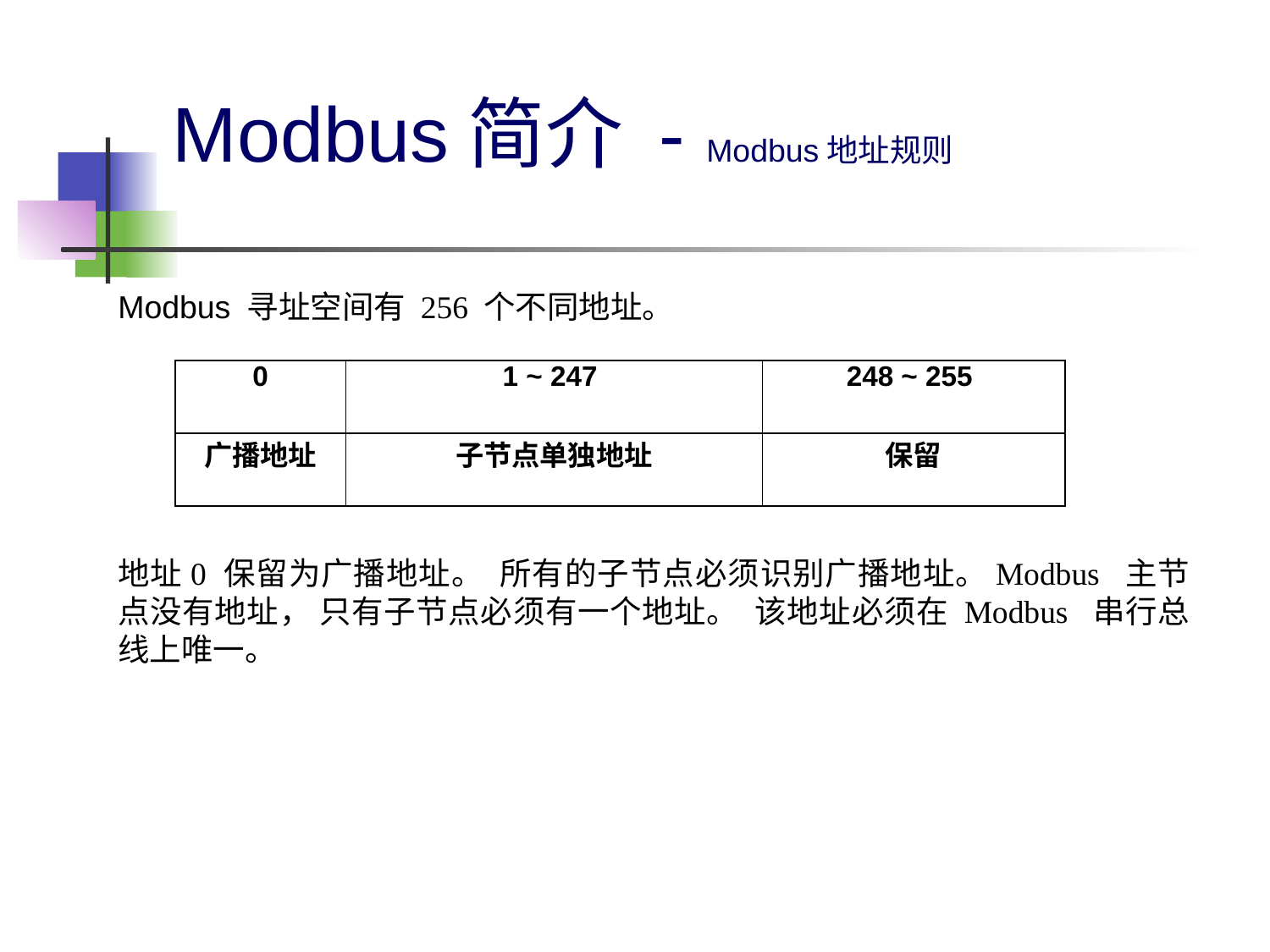

# Modbus简介 - Modbus地址规则
Modbus 寻址空间有 256 个不同地址。

地址0 保留为广播地址。  所有的子节点必须识别广播地址。Modbus  主节点没有地址， 只有子节点必须有一个地址。  该地址必须在 Modbus  串行总线上唯一。
| 0 | 1 ~ 247 | 248 ~ 255 |
| --- | --- | --- |
| 广播地址 | 子节点单独地址 | 保留 |